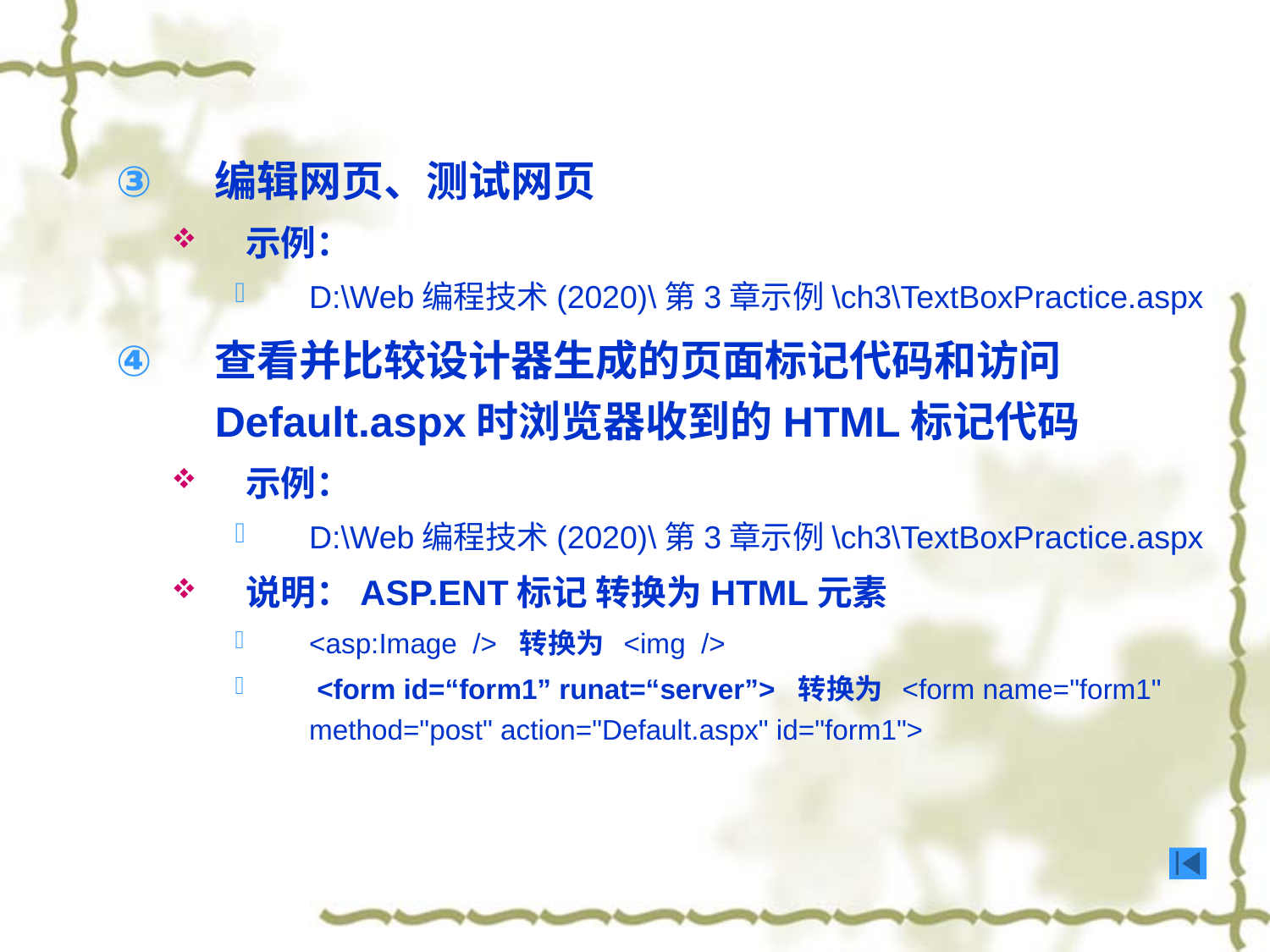

编辑网页、测试网页
示例：
D:\Web编程技术(2020)\第3章示例\ch3\TextBoxPractice.aspx
查看并比较设计器生成的页面标记代码和访问Default.aspx时浏览器收到的HTML标记代码
示例：
D:\Web编程技术(2020)\第3章示例\ch3\TextBoxPractice.aspx
说明：ASP.ENT标记 转换为HTML元素
<asp:Image  />  转换为  <img  />
 <form id=“form1” runat=“server”>  转换为  <form name="form1" method="post" action="Default.aspx" id="form1">